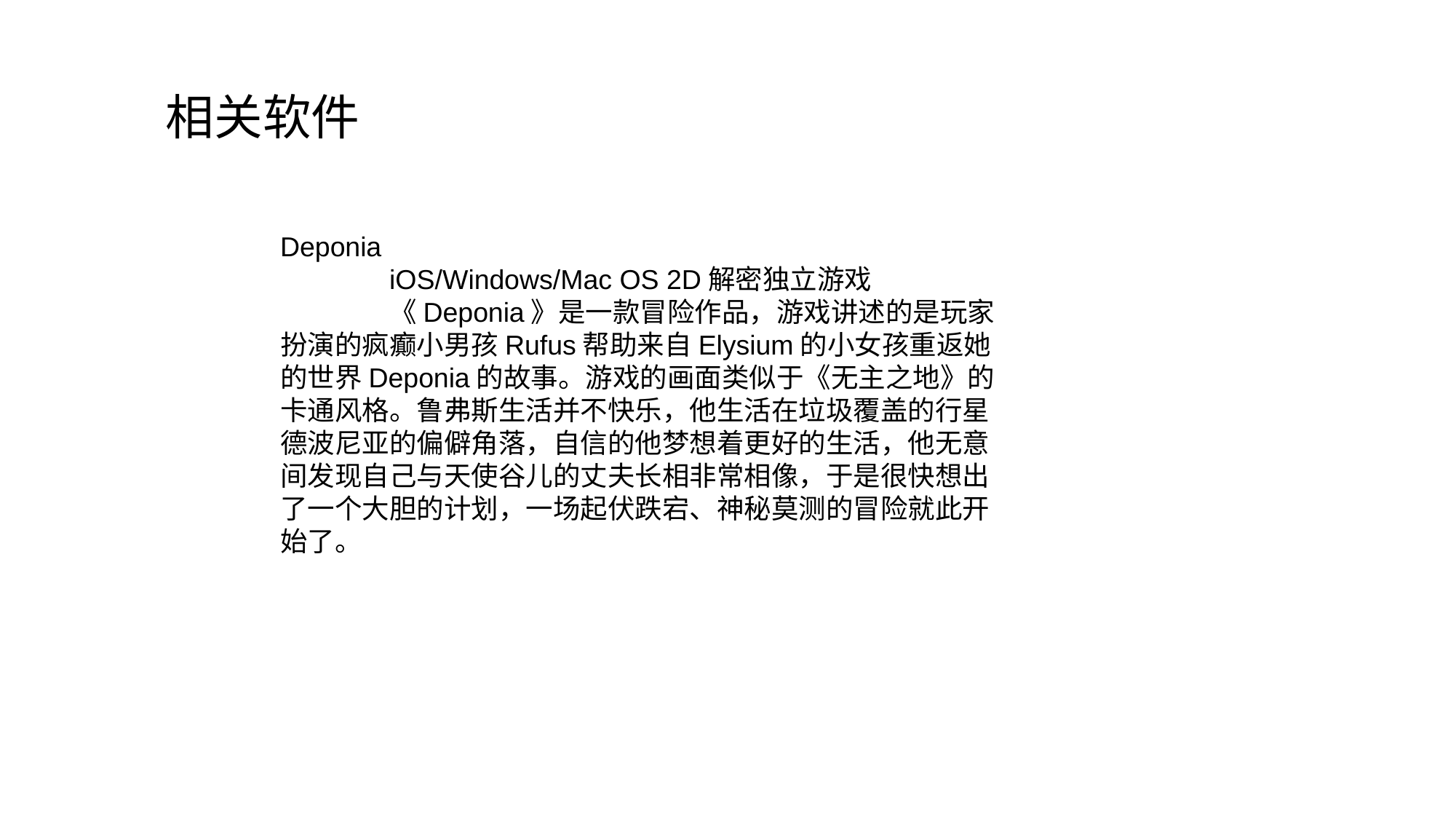

相关软件
Deponia
	iOS/Windows/Mac OS 2D解密独立游戏
	《Deponia》是一款冒险作品，游戏讲述的是玩家扮演的疯癫小男孩Rufus帮助来自Elysium的小女孩重返她的世界Deponia的故事。游戏的画面类似于《无主之地》的卡通风格。鲁弗斯生活并不快乐，他生活在垃圾覆盖的行星德波尼亚的偏僻角落，自信的他梦想着更好的生活，他无意间发现自己与天使谷儿的丈夫长相非常相像，于是很快想出了一个大胆的计划，一场起伏跌宕、神秘莫测的冒险就此开始了。